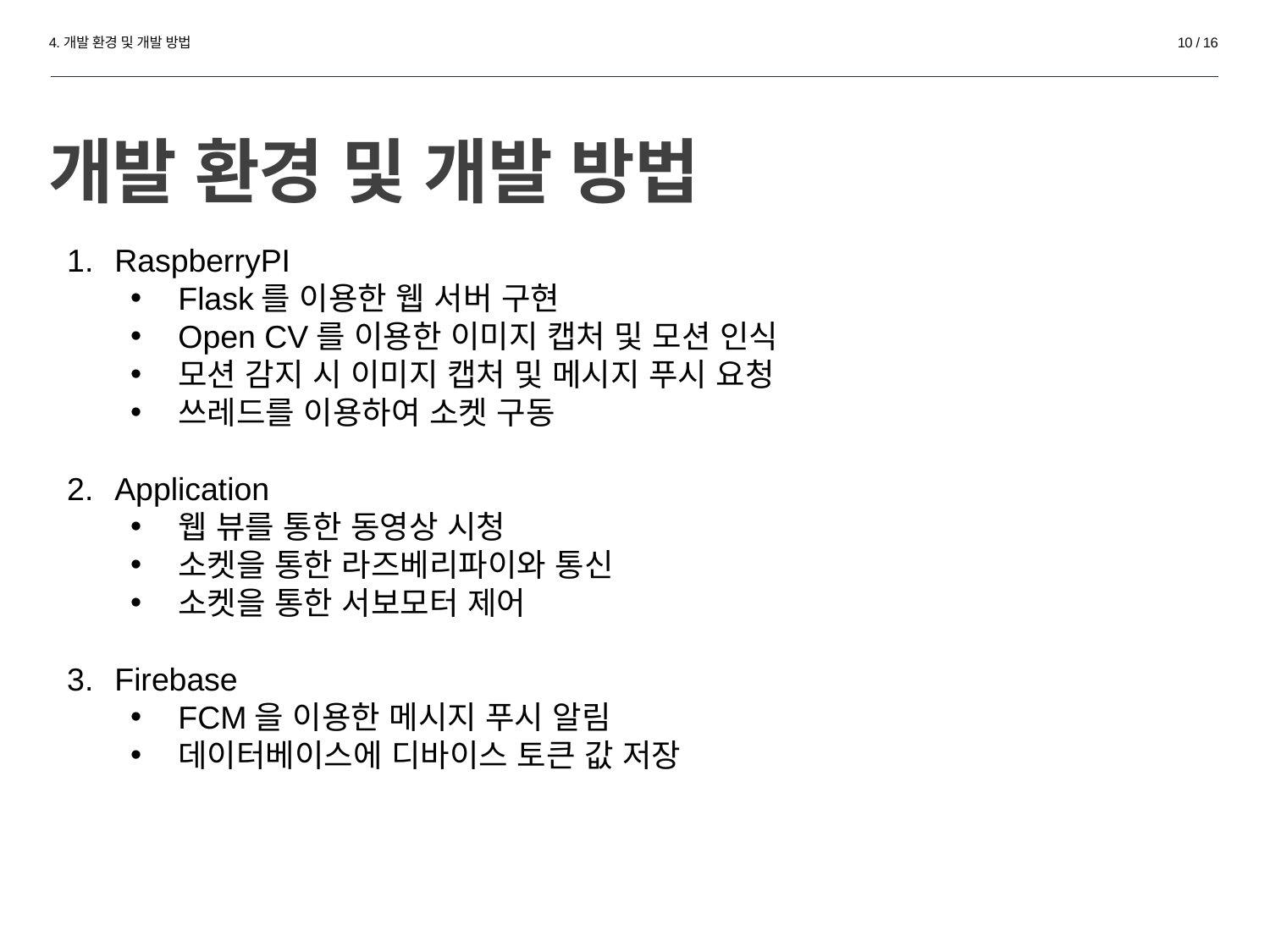

4.개발 환경 및 개발 방법
10 / 16
# 개발 환경 및 개발 방법
RaspberryPI
Flask를 이용한 웹 서버 구현
Open CV를 이용한 이미지 캡처 및 모션 인식
모션 감지 시 이미지 캡처 및 메시지 푸시 요청
쓰레드를 이용하여 소켓 구동

Application
웹 뷰를 통한 동영상 시청
소켓을 통한 라즈베리파이와 통신
소켓을 통한 서보모터 제어

Firebase
FCM을 이용한 메시지 푸시 알림
데이터베이스에 디바이스 토큰 값 저장